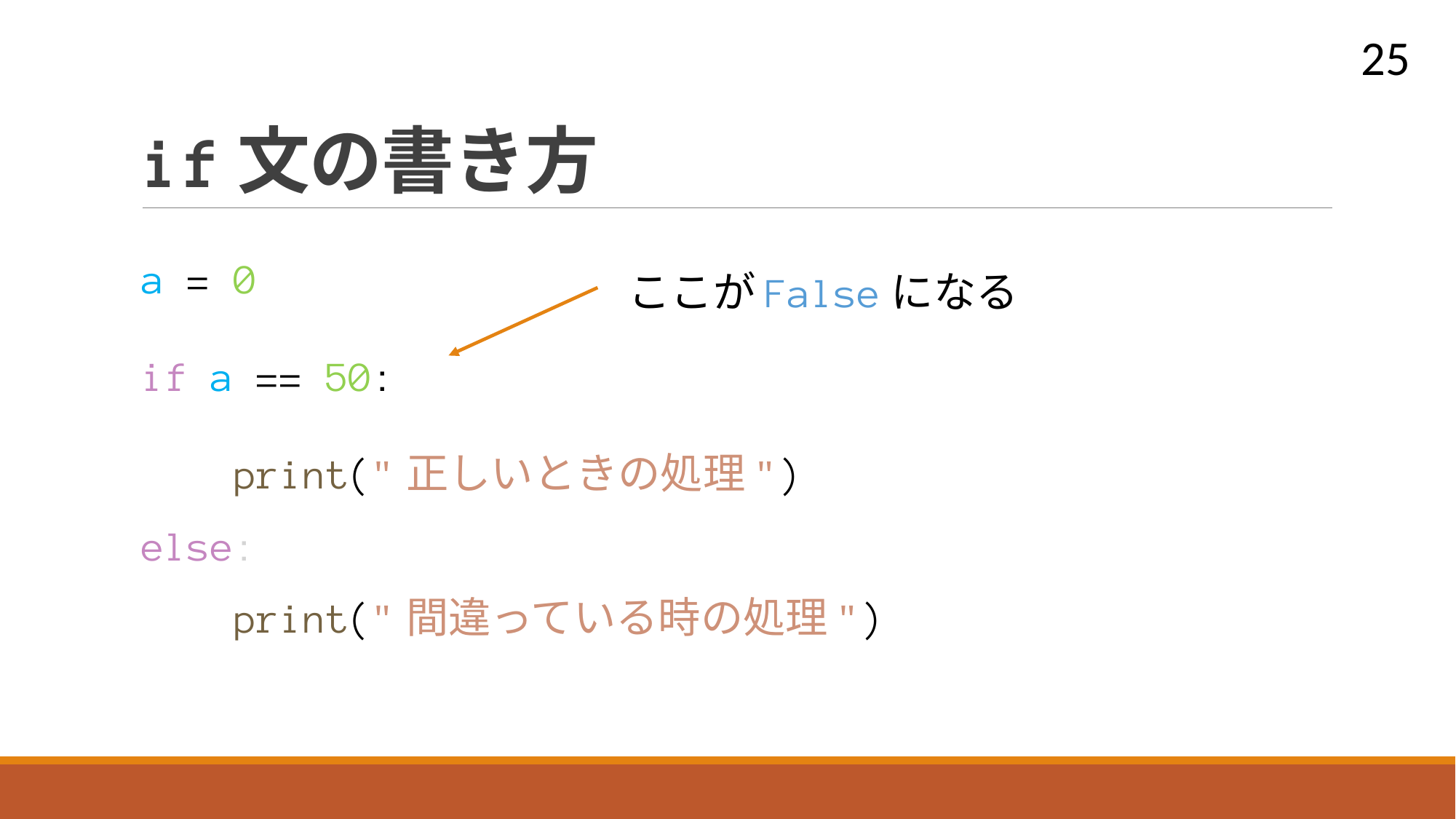

# if文の書き方
25
a = 0
if a == 50:
    print("正しいときの処理")
else:
    print("間違っている時の処理")
ここがFalseになる